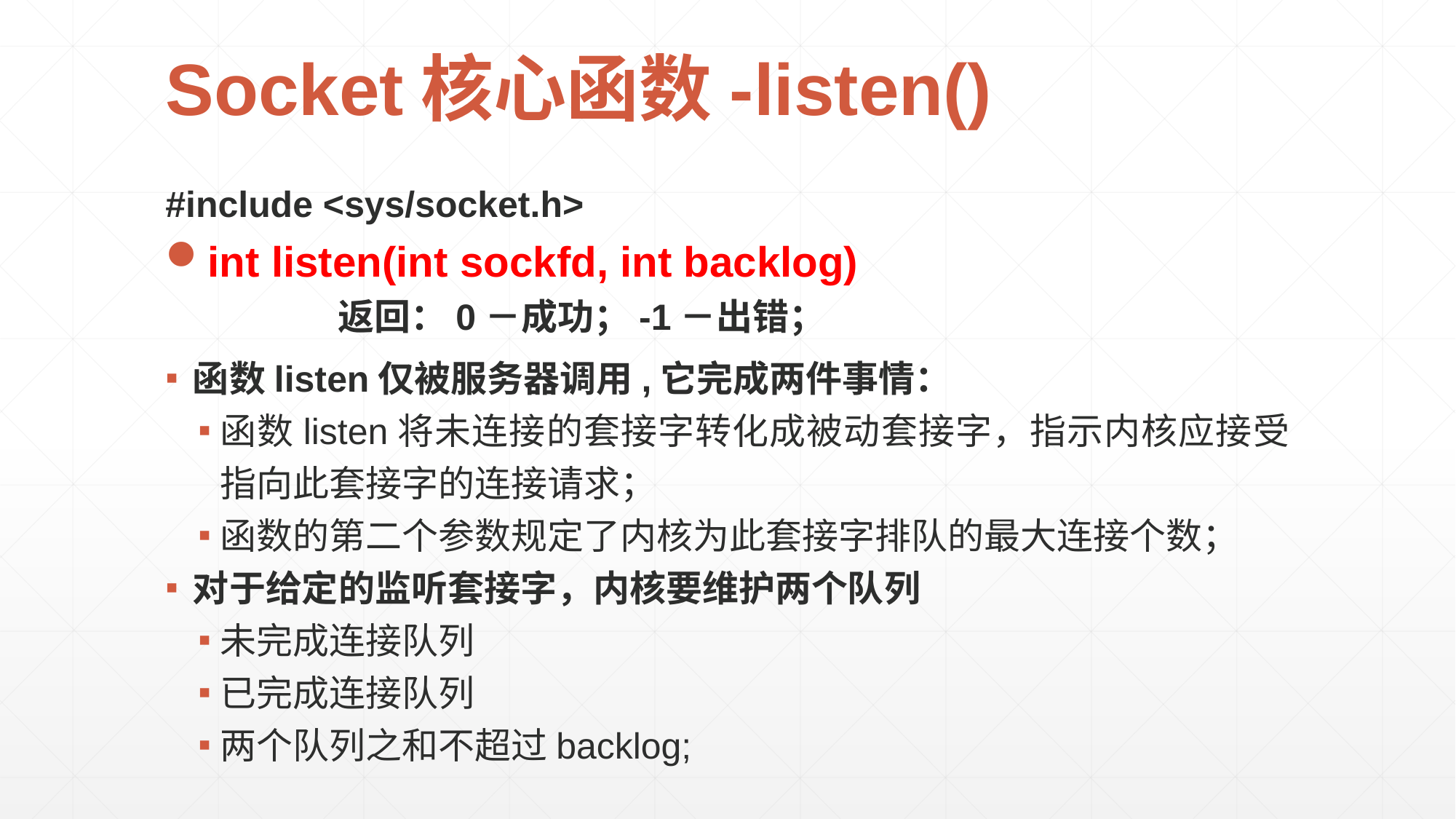

# Socket核心函数-listen()
#include <sys/socket.h>
int listen(int sockfd, int backlog)
                    返回：0－成功；-1－出错；
函数listen仅被服务器调用,它完成两件事情：
函数listen将未连接的套接字转化成被动套接字，指示内核应接受指向此套接字的连接请求；
函数的第二个参数规定了内核为此套接字排队的最大连接个数；
对于给定的监听套接字，内核要维护两个队列
未完成连接队列
已完成连接队列
两个队列之和不超过backlog;